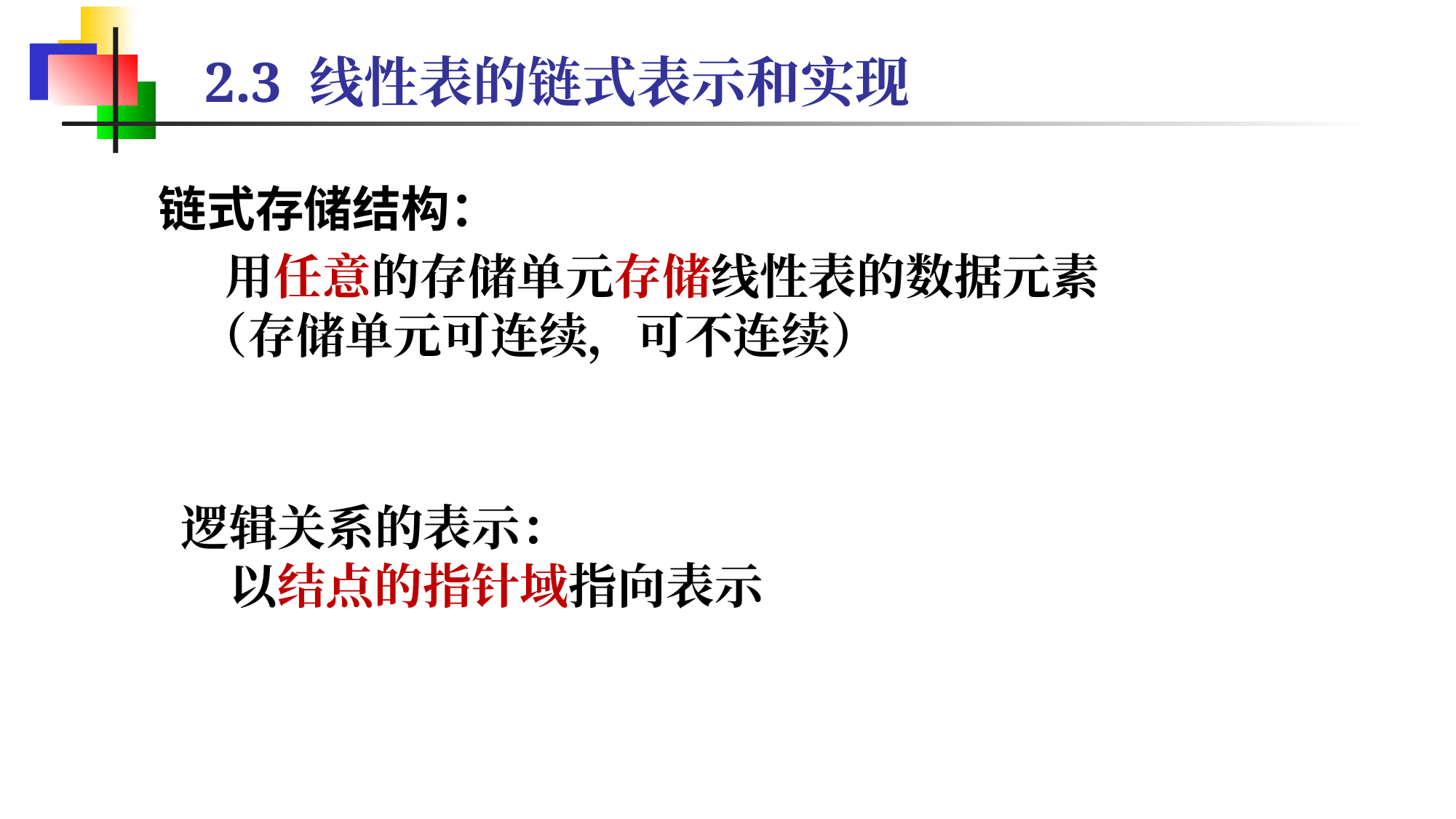

# 2.3 线性表的链式表示和实现
链式存储结构：
     用任意的存储单元存储线性表的数据元素（存储单元可连续，可不连续）

逻辑关系的表示：
   以结点的指针域指向表示